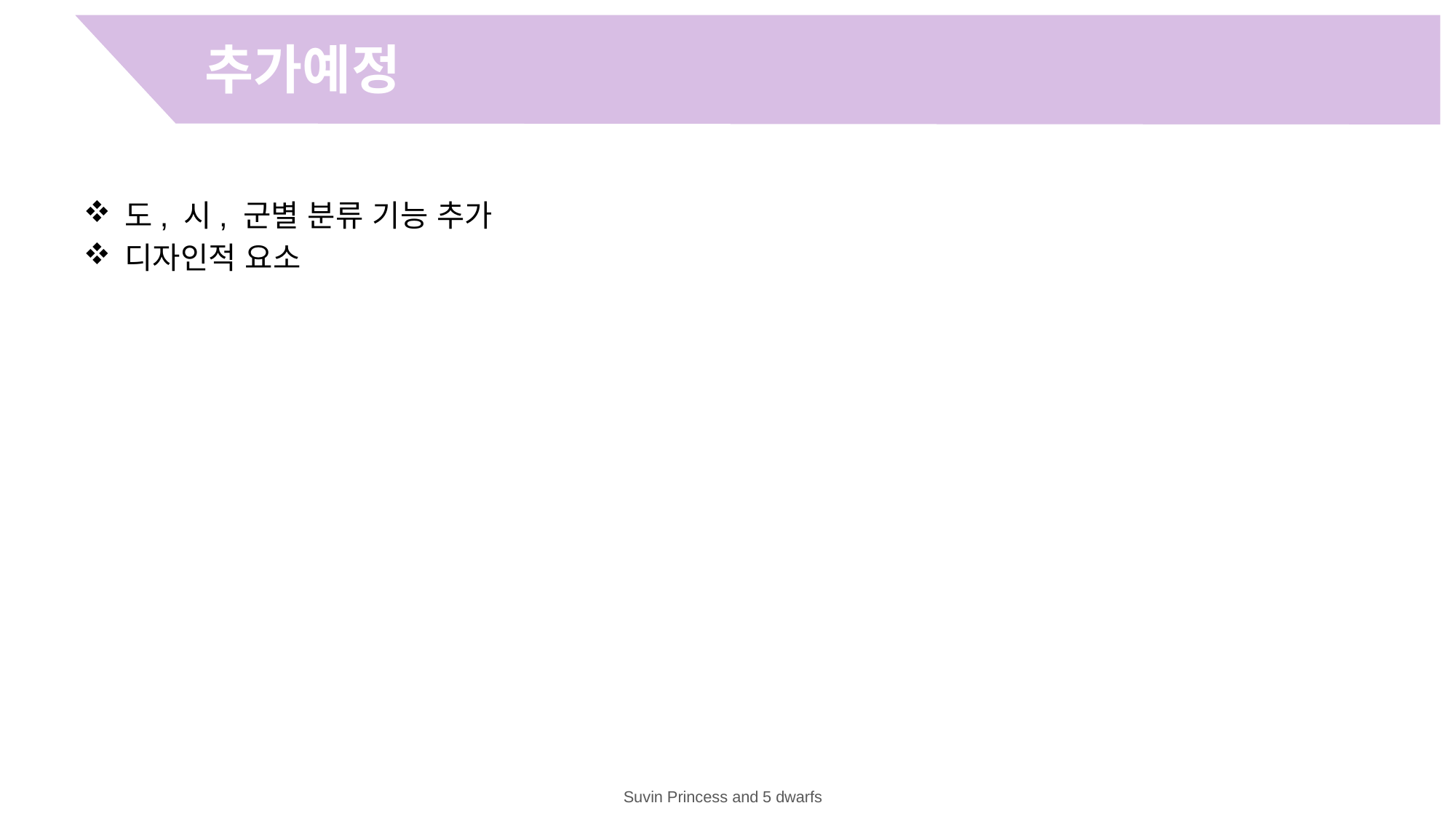

추가예정
도, 시, 군별 분류 기능 추가
디자인적 요소

Suvin Princess and 5 dwarfs